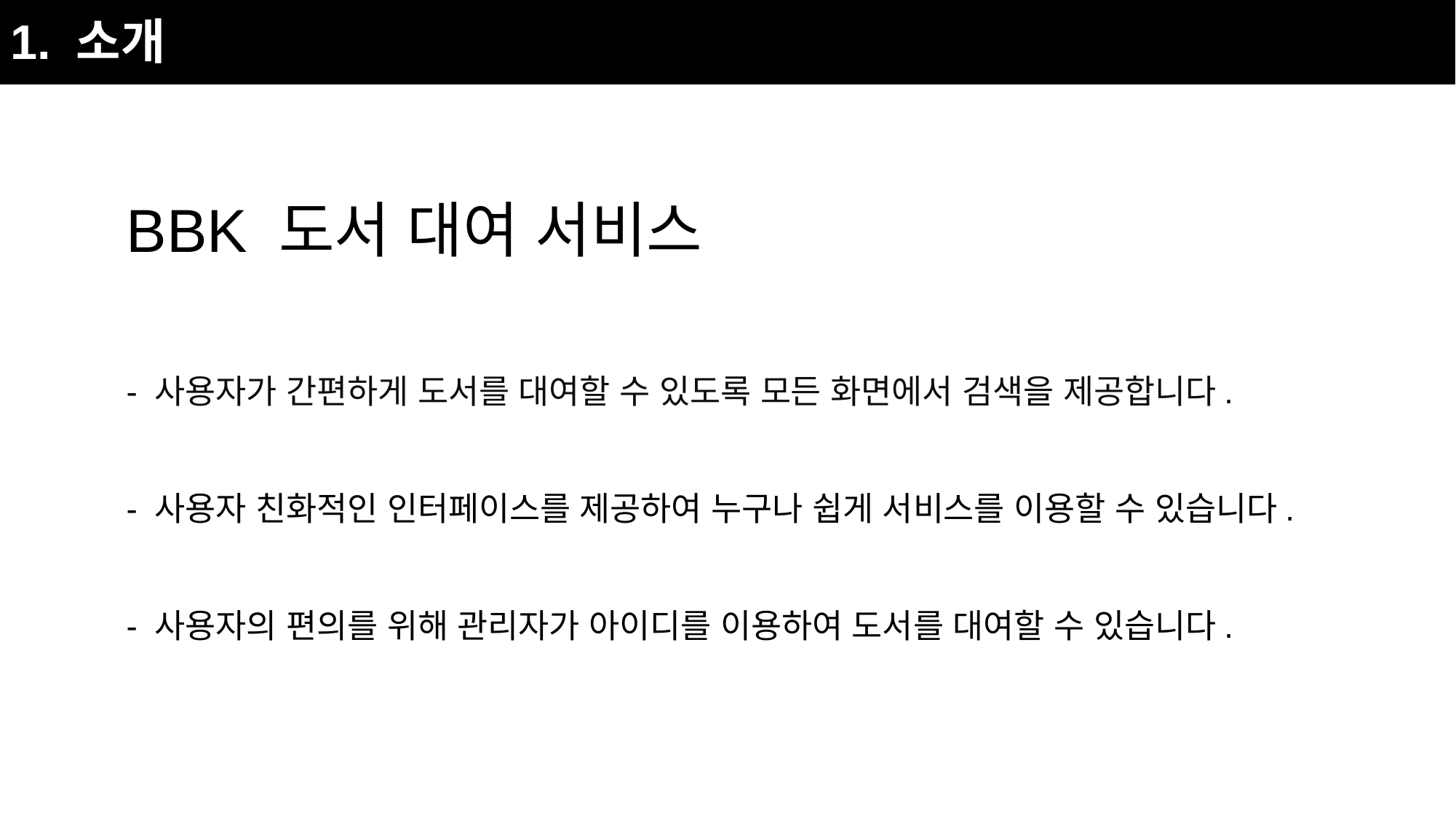

1. 소개
BBK 도서 대여 서비스
- 사용자가 간편하게 도서를 대여할 수 있도록 모든 화면에서 검색을 제공합니다.
- 사용자 친화적인 인터페이스를 제공하여 누구나 쉽게 서비스를 이용할 수 있습니다.
- 사용자의 편의를 위해 관리자가 아이디를 이용하여 도서를 대여할 수 있습니다.